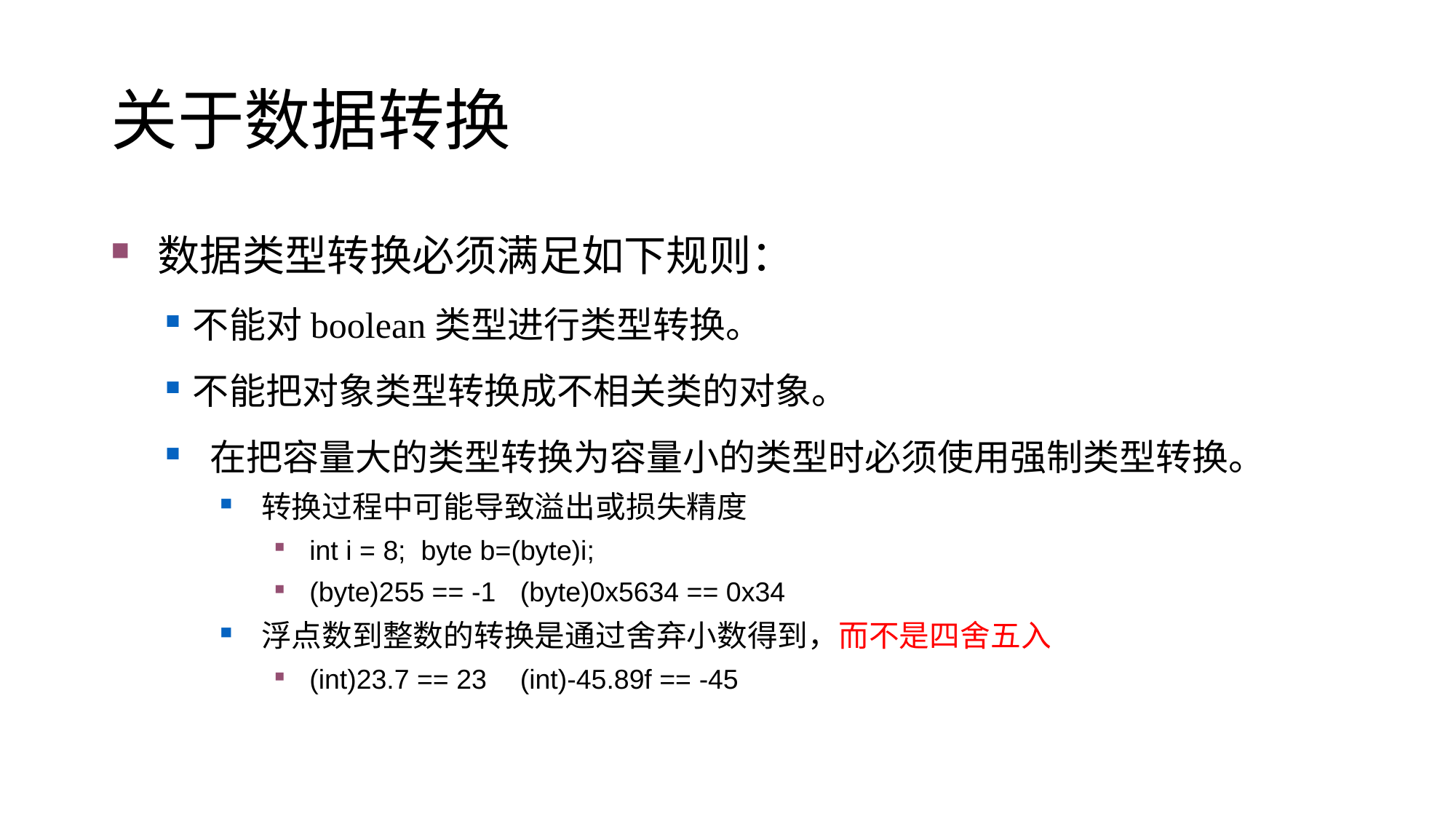

# 关于数据转换
 数据类型转换必须满足如下规则：
不能对boolean类型进行类型转换。
不能把对象类型转换成不相关类的对象。
 在把容量大的类型转换为容量小的类型时必须使用强制类型转换。
 转换过程中可能导致溢出或损失精度
 int i = 8;  byte b=(byte)i;
 (byte)255 == -1	(byte)0x5634 == 0x34
 浮点数到整数的转换是通过舍弃小数得到，而不是四舍五入
 (int)23.7 == 23	(int)-45.89f == -45